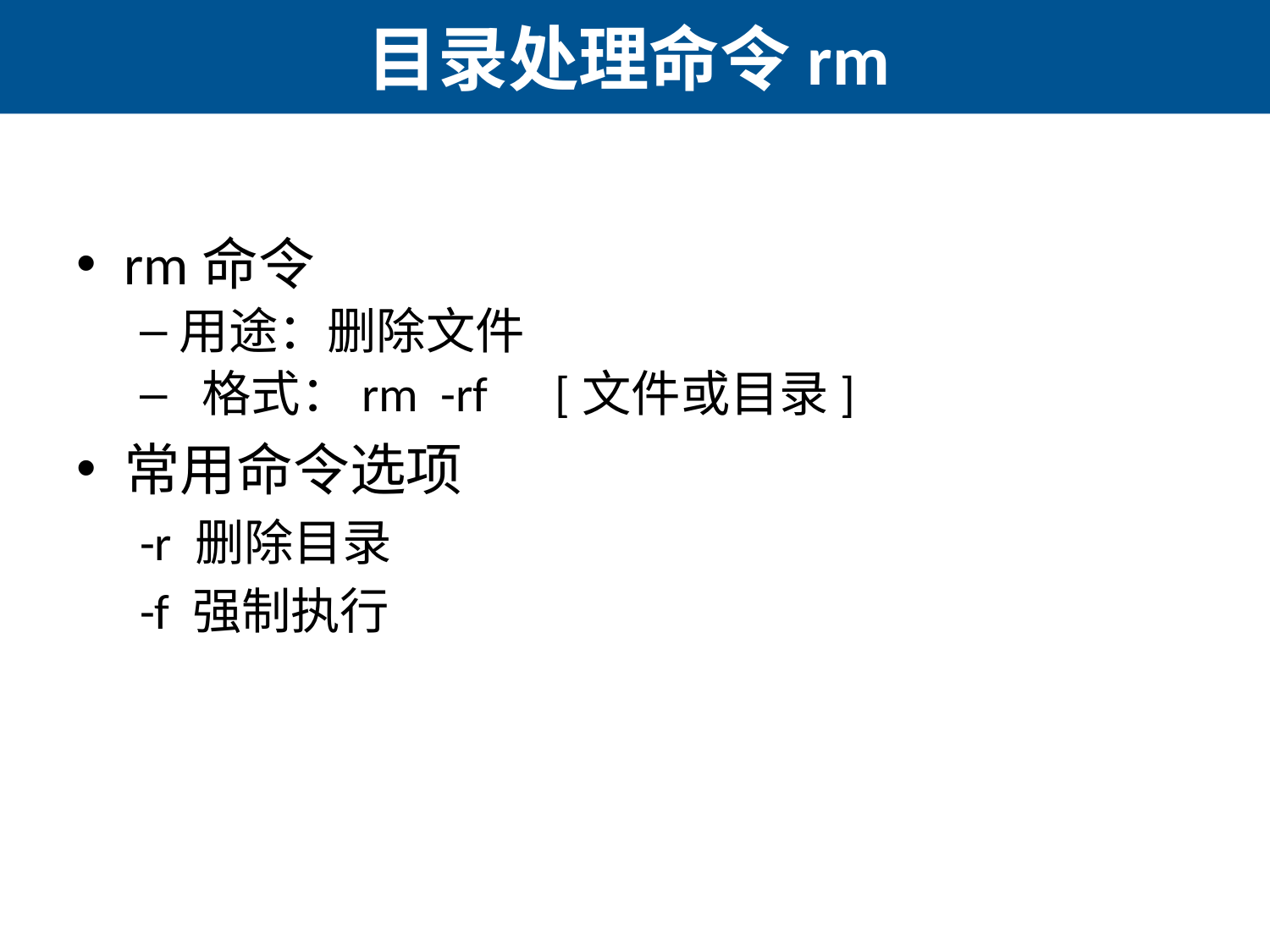

# 目录处理命令rm
rm命令
用途：删除文件
 格式：rm  -rf      [文件或目录]
常用命令选项
-r 删除目录
-f 强制执行